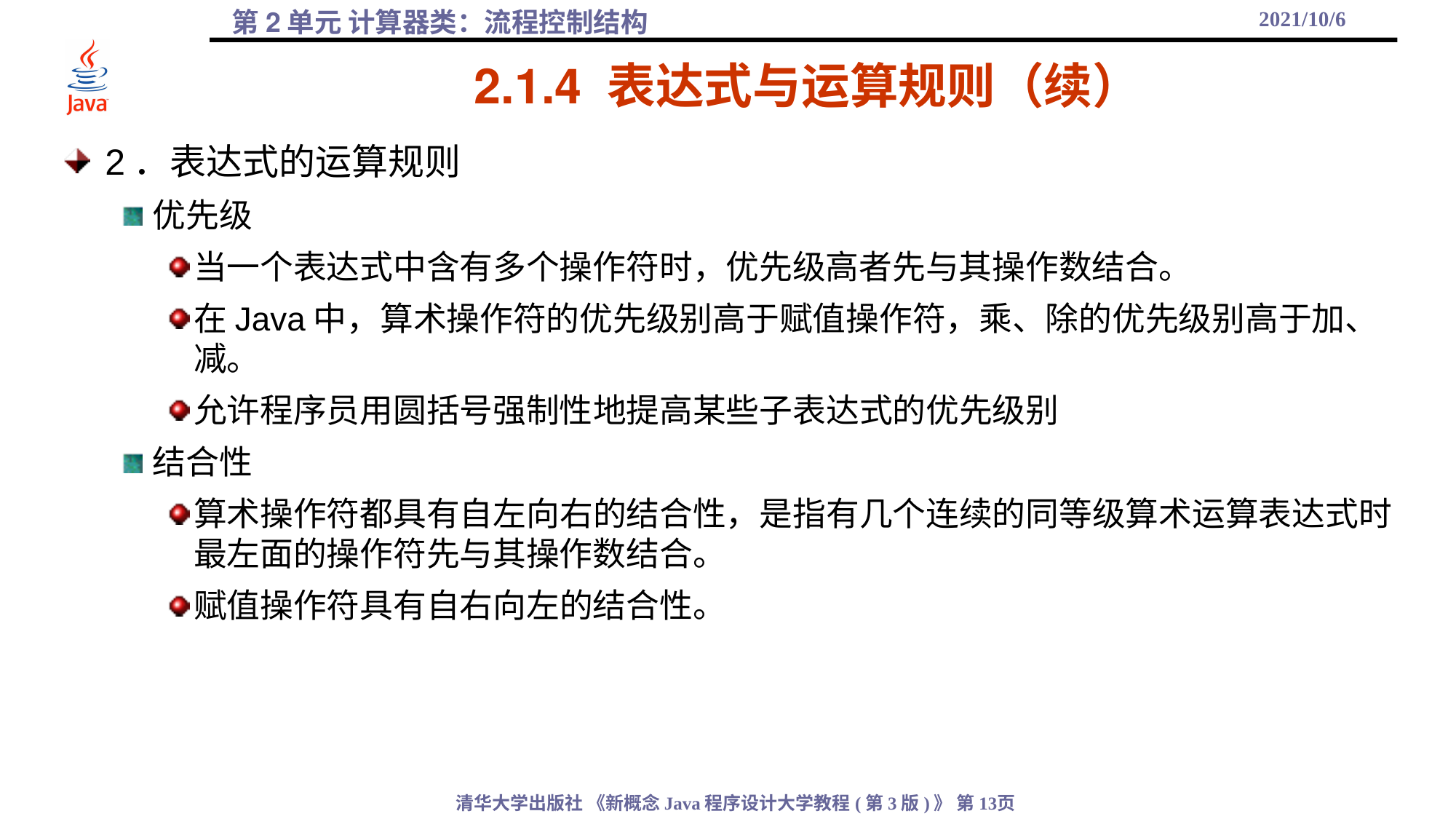

2021/10/6
# 2.1.4 表达式与运算规则（续）
2．表达式的运算规则
优先级
当一个表达式中含有多个操作符时，优先级高者先与其操作数结合。
在Java中，算术操作符的优先级别高于赋值操作符，乘、除的优先级别高于加、减。
允许程序员用圆括号强制性地提高某些子表达式的优先级别
结合性
算术操作符都具有自左向右的结合性，是指有几个连续的同等级算术运算表达式时最左面的操作符先与其操作数结合。
赋值操作符具有自右向左的结合性。